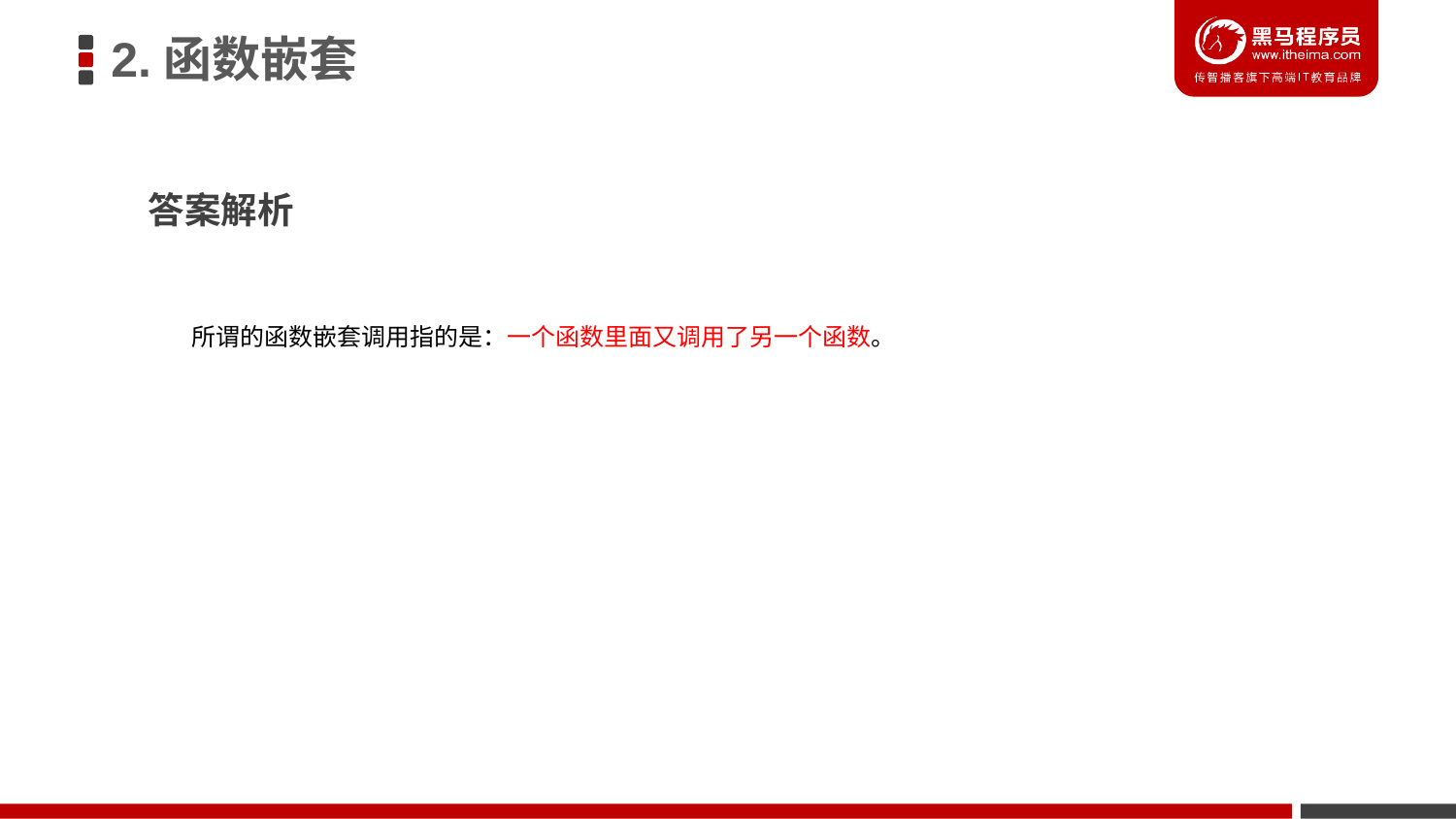

2.函数嵌套
答案解析
所谓的函数嵌套调用指的是：一个函数里面又调用了另一个函数。